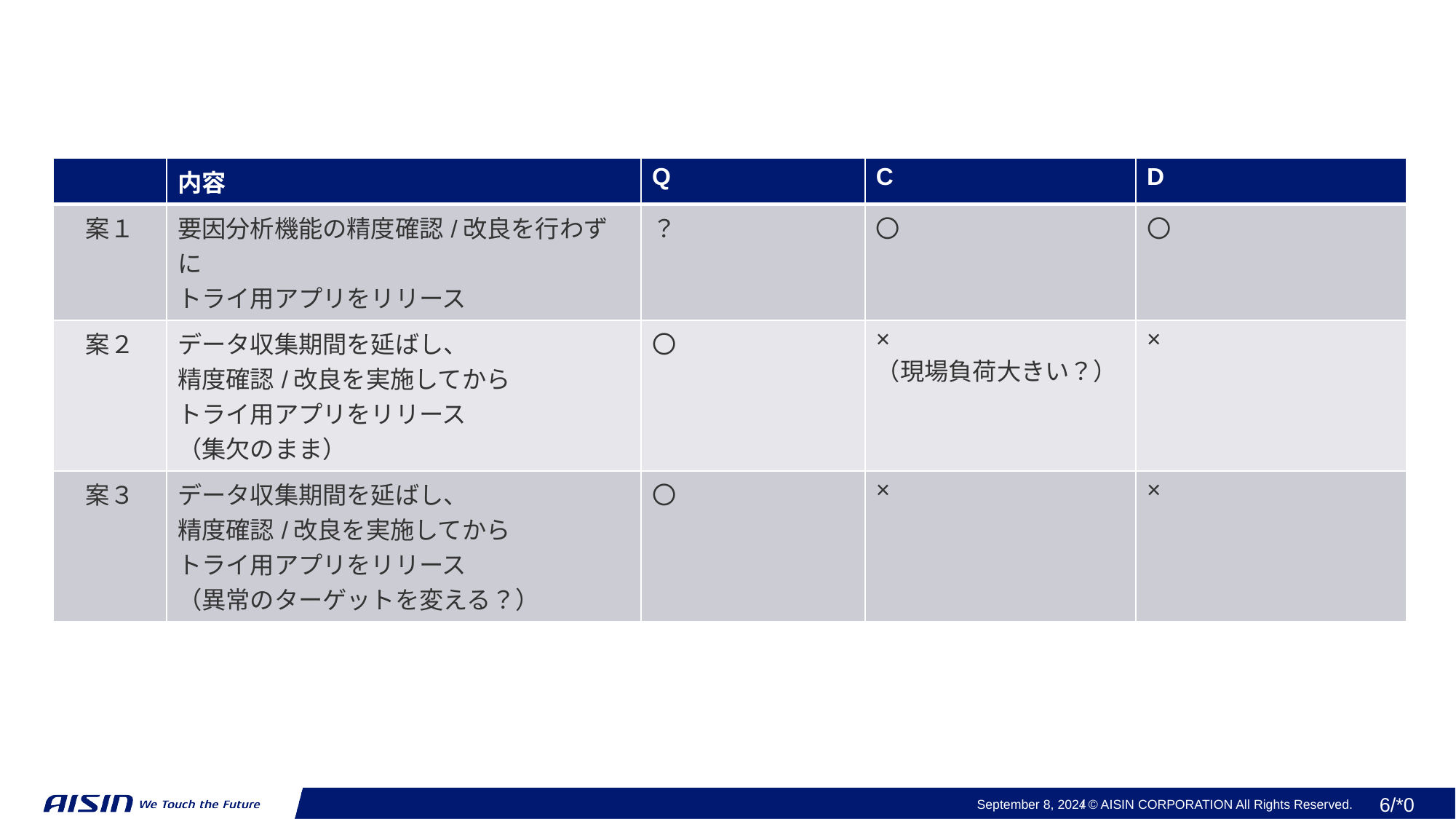

|  | 内容 | Q | C | D |
| --- | --- | --- | --- | --- |
| 案１ | 要因分析機能の精度確認/改良を行わずに トライ用アプリをリリース | ？ | 〇 | 〇 |
| 案２ | データ収集期間を延ばし、 精度確認/改良を実施してから トライ用アプリをリリース （集欠のまま） | 〇 | × （現場負荷大きい？） | × |
| 案３ | データ収集期間を延ばし、 精度確認/改良を実施してから トライ用アプリをリリース （異常のターゲットを変える？） | 〇 | × | × |
September 8, 2024